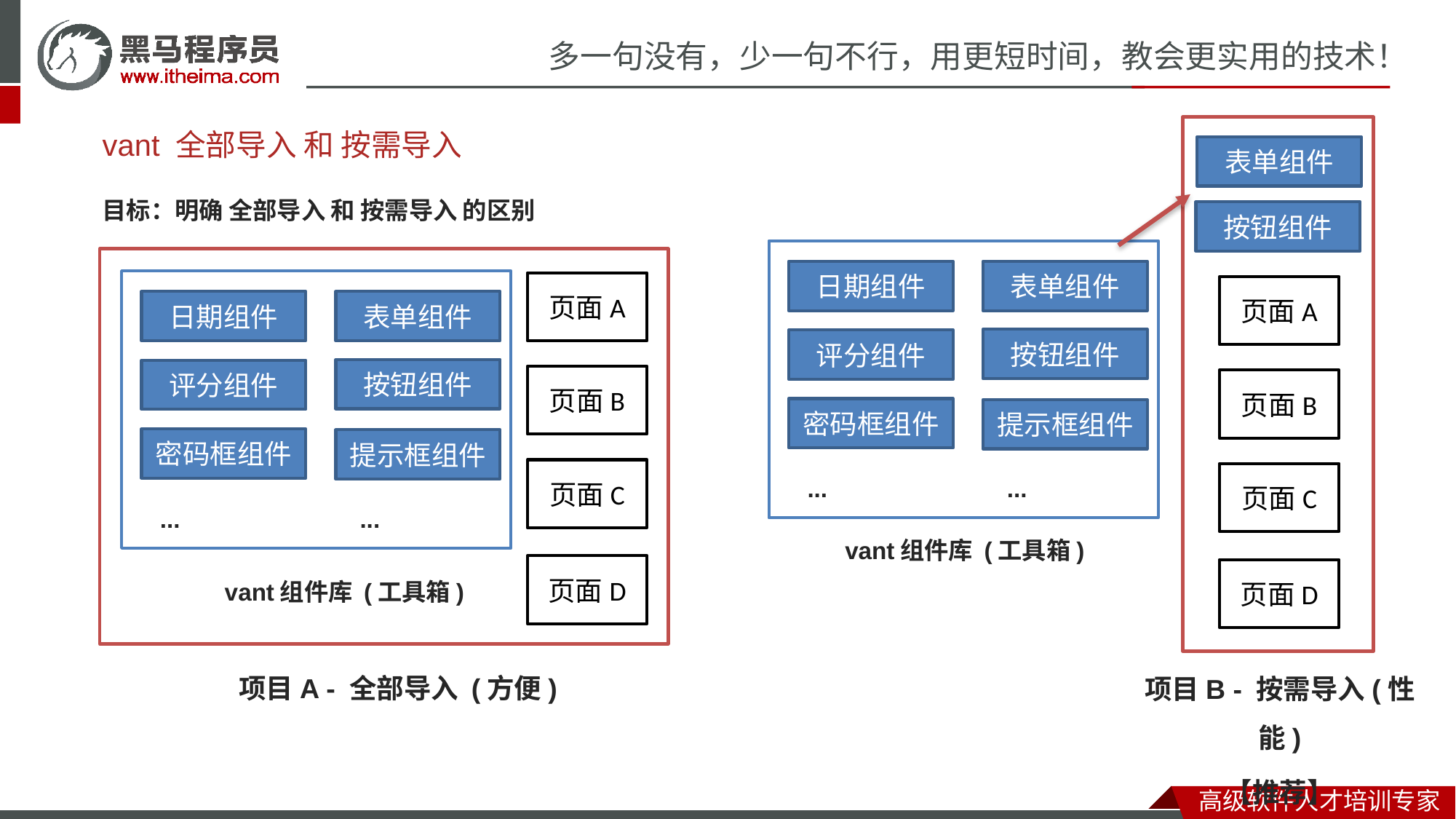

# vant 全部导入 和 按需导入

表单组件
目标：明确 全部导入 和 按需导入 的区别
按钮组件

日期组件
表单组件

页面A
页面A
日期组件
表单组件
按钮组件
评分组件
按钮组件
评分组件
页面B
页面B
密码框组件
提示框组件
密码框组件
提示框组件
...
...
页面C
页面C
...
...
vant组件库 (工具箱)
页面D
vant组件库 (工具箱)
页面D
项目A - 全部导入 (方便)
项目B - 按需导入(性能)
【推荐】